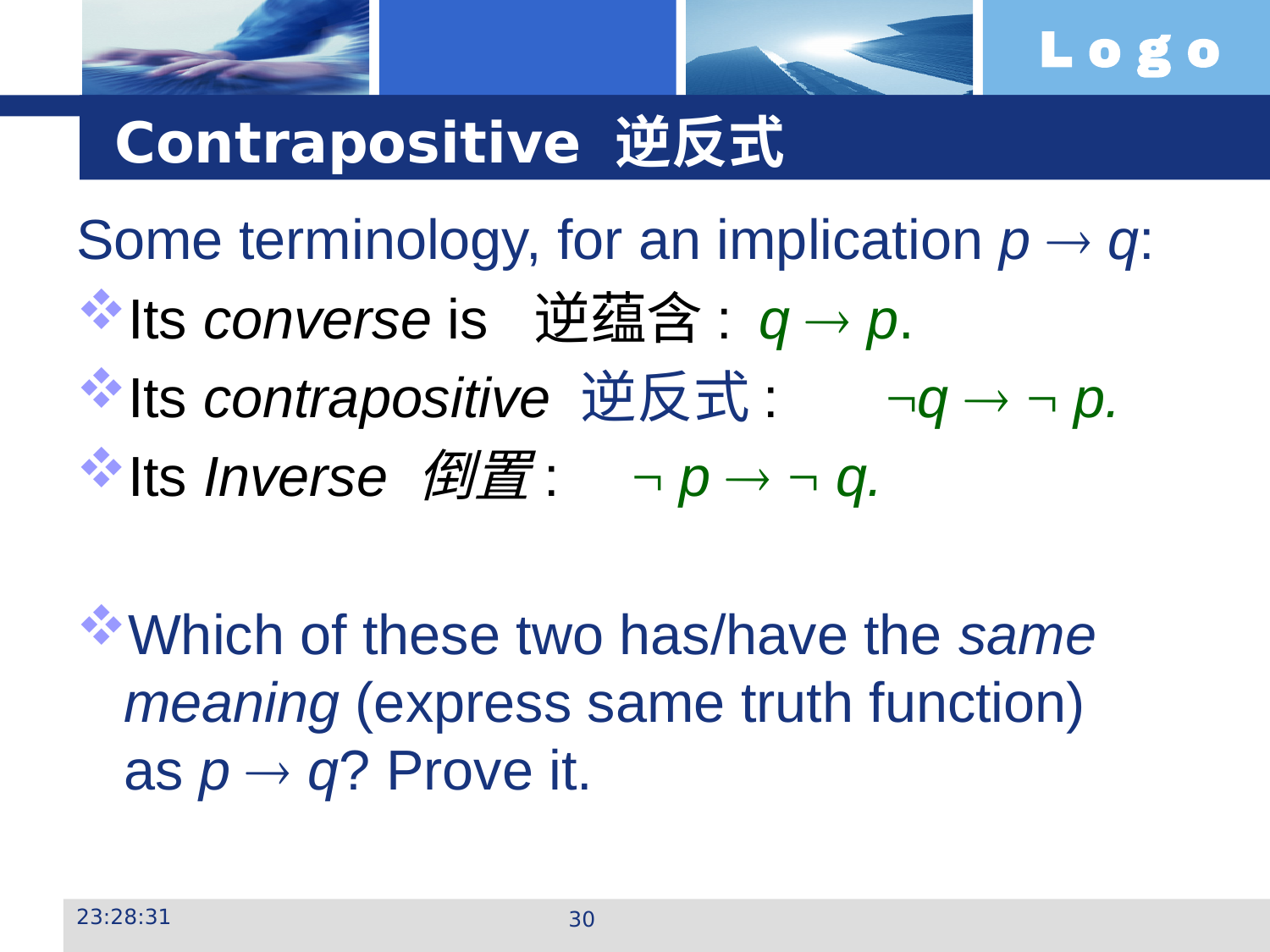

# Contrapositive 逆反式
Some terminology, for an implication p → q:
Its converse is  逆蕴含: 	q → p.
Its contrapositive 逆反式:	¬q → ¬ p.
Its Inverse 倒置:	¬ p → ¬ q.

Which of these two has/have the same meaning (express same truth function)
as p → q? Prove it.
23:28:31
30